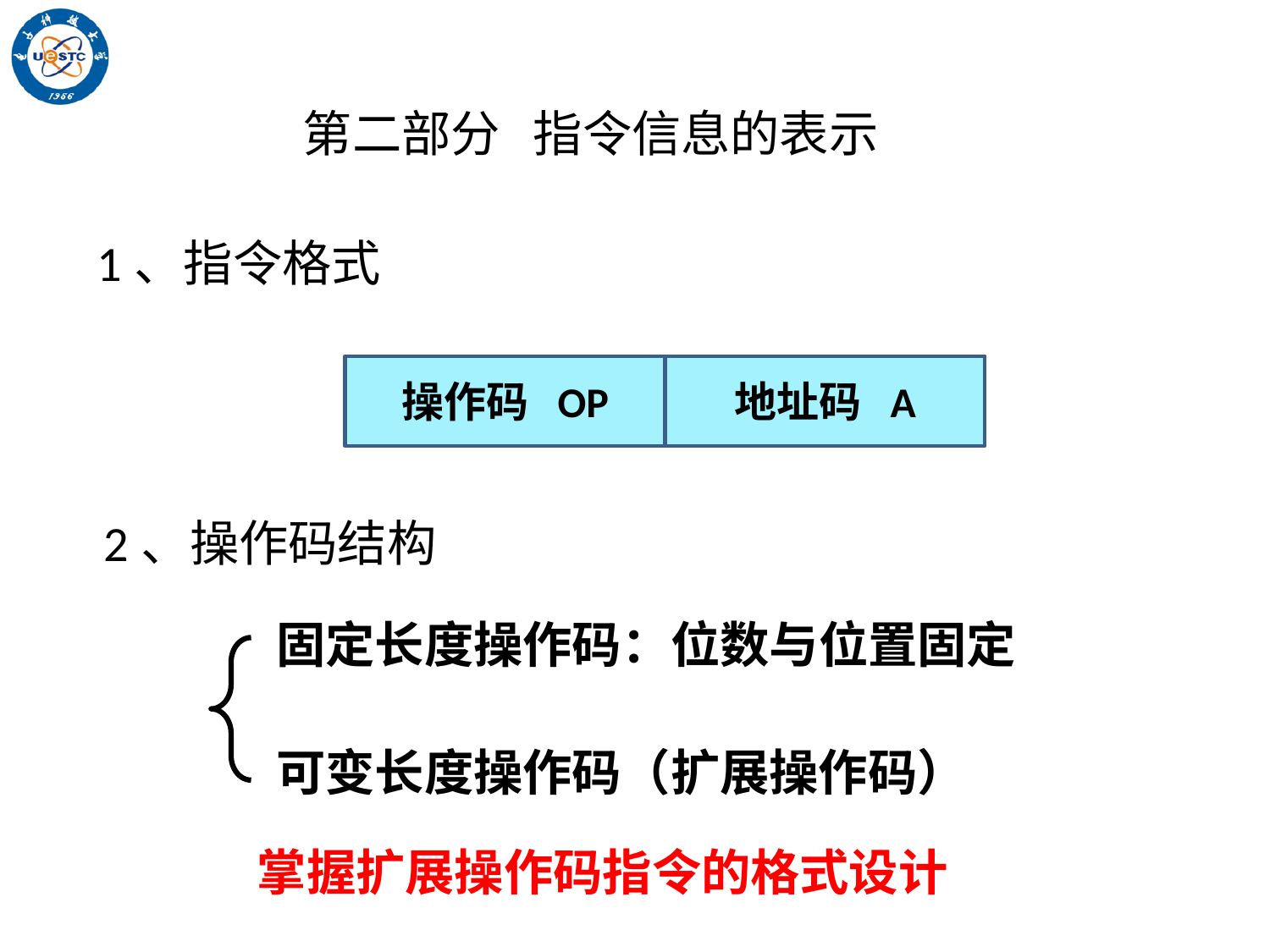

第二部分   指令信息的表示
1、指令格式
操作码  OP
地址码  A
2、操作码结构
固定长度操作码：位数与位置固定

可变长度操作码（扩展操作码）
掌握扩展操作码指令的格式设计